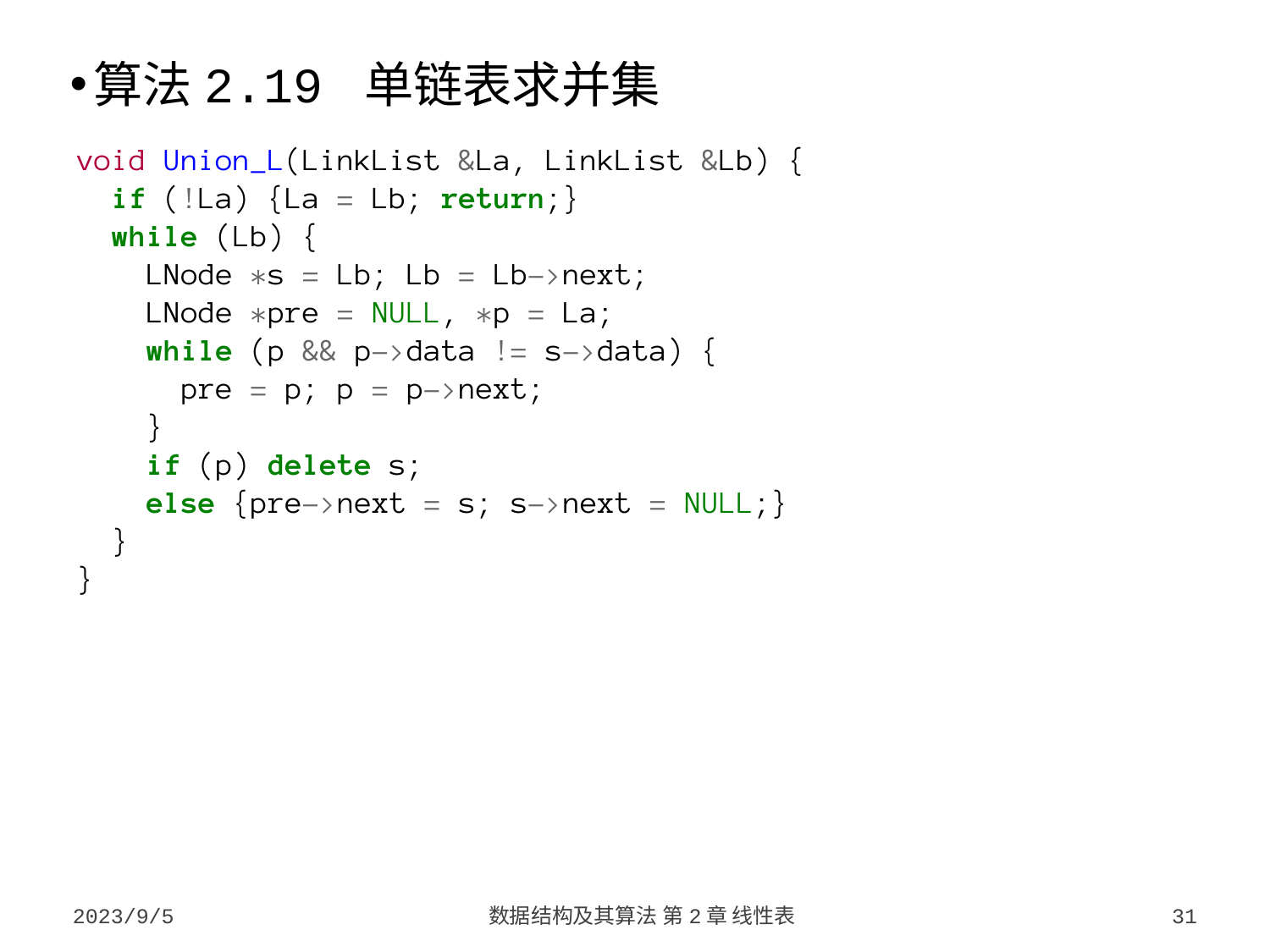

算法2.19 单链表求并集
void Union_L(LinkList &La, LinkList &Lb) {
  if (!La) {La = Lb; return;}
  while (Lb) {
    LNode *s = Lb; Lb = Lb->next;
    LNode *pre = NULL, *p = La;
    while (p && p->data != s->data) {
      pre = p; p = p->next;
    }
    if (p) delete s;
    else {pre->next = s; s->next = NULL;}
  }
}
2023/9/5
数据结构及其算法 第2章 线性表
31